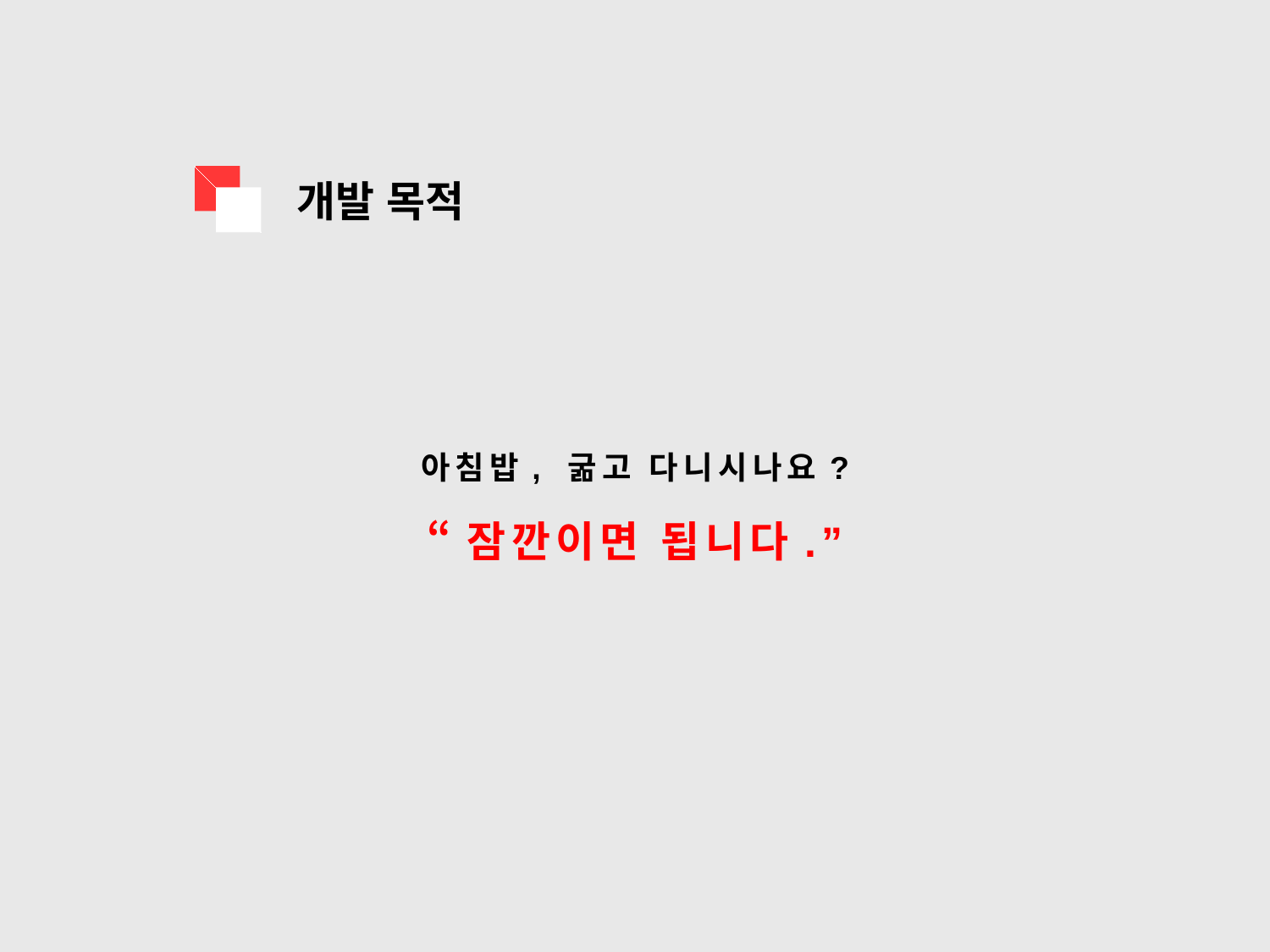

개발 목적

아침밥, 굶고 다니시나요?
“잠깐이면 됩니다.”